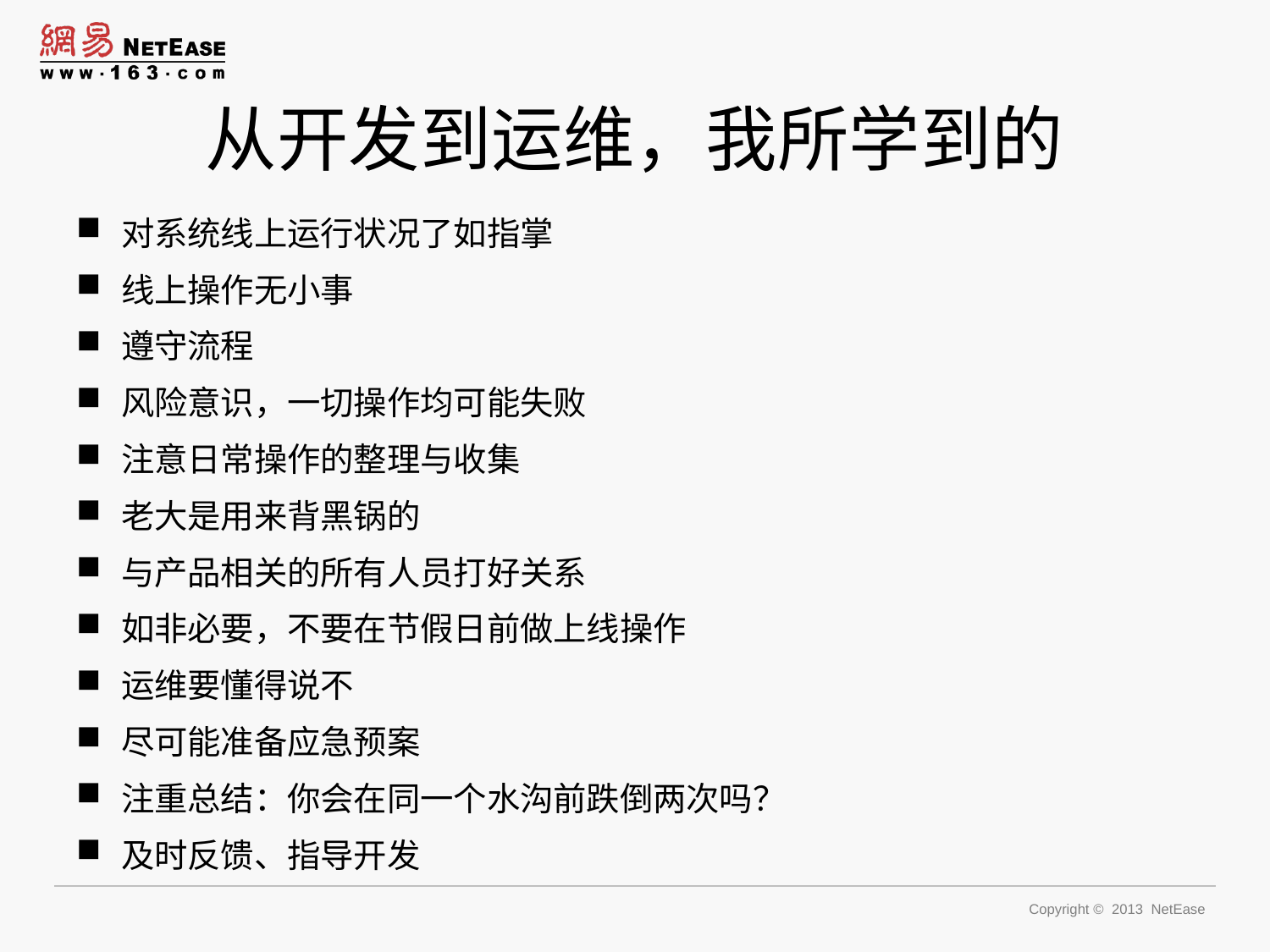

# 从开发到运维，我所学到的
对系统线上运行状况了如指掌
线上操作无小事
遵守流程
风险意识，一切操作均可能失败
注意日常操作的整理与收集
老大是用来背黑锅的
与产品相关的所有人员打好关系
如非必要，不要在节假日前做上线操作
运维要懂得说不
尽可能准备应急预案
注重总结：你会在同一个水沟前跌倒两次吗？
及时反馈、指导开发